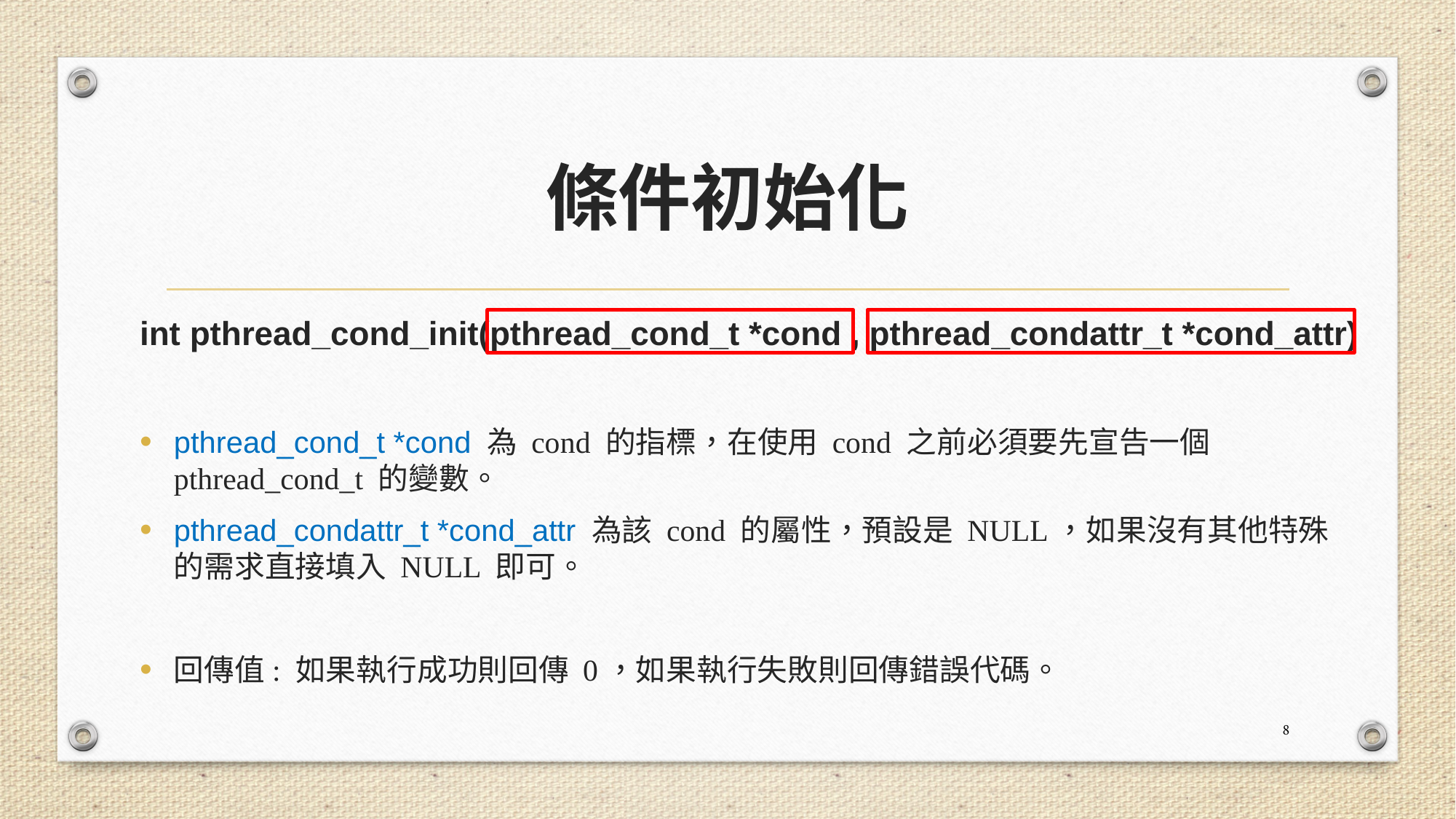

# 條件初始化
int pthread_cond_init(pthread_cond_t *cond , pthread_condattr_t *cond_attr)

pthread_cond_t *cond 為 cond 的指標，在使用 cond 之前必須要先宣告一個 pthread_cond_t 的變數。
pthread_condattr_t *cond_attr 為該 cond 的屬性，預設是 NULL，如果沒有其他特殊的需求直接填入 NULL 即可。

回傳值: 如果執行成功則回傳 0，如果執行失敗則回傳錯誤代碼。

8